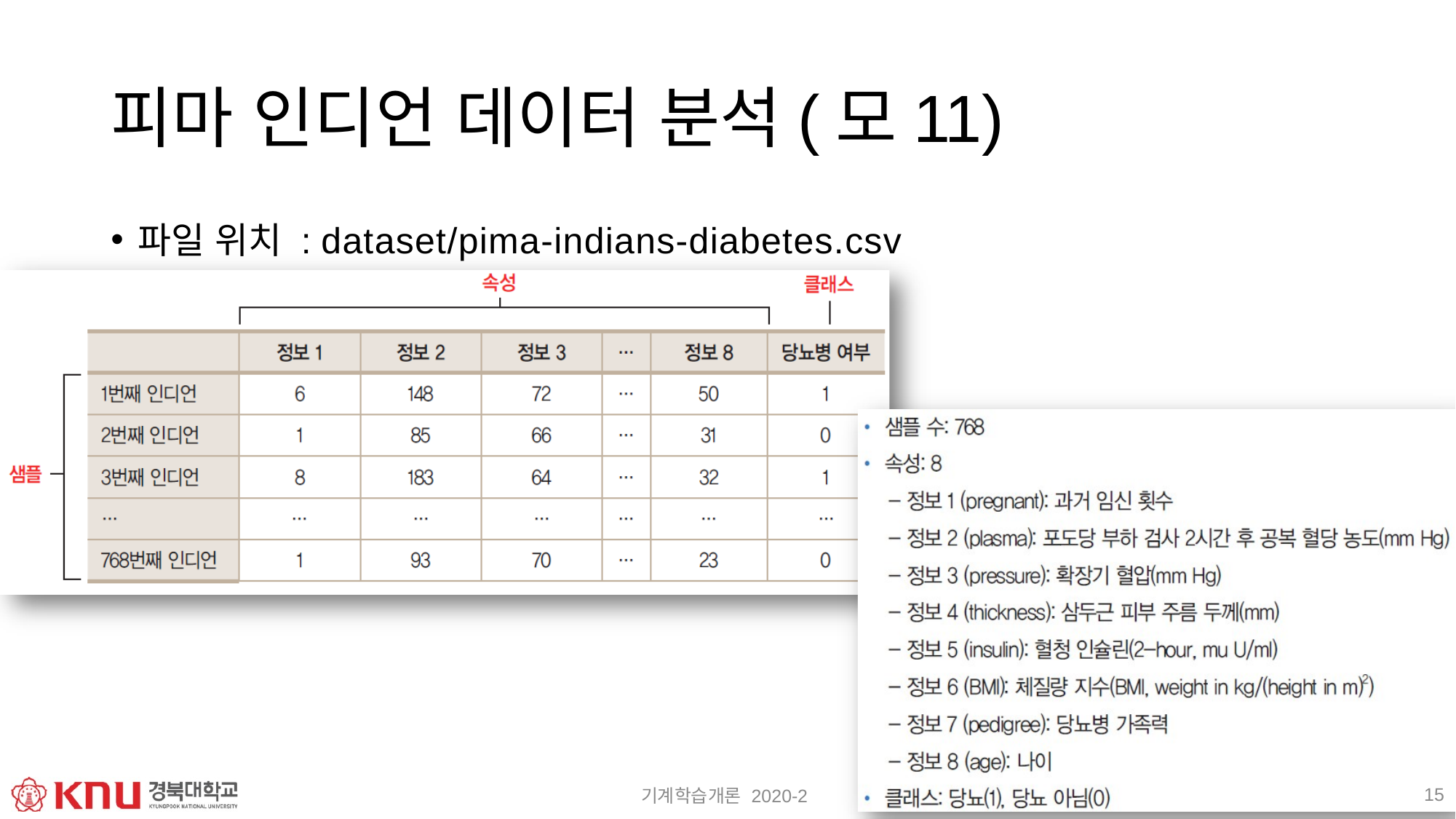

# 피마 인디언 데이터 분석(모11)
파일 위치 : dataset/pima-indians-diabetes.csv

15
기계학습개론 2020-2